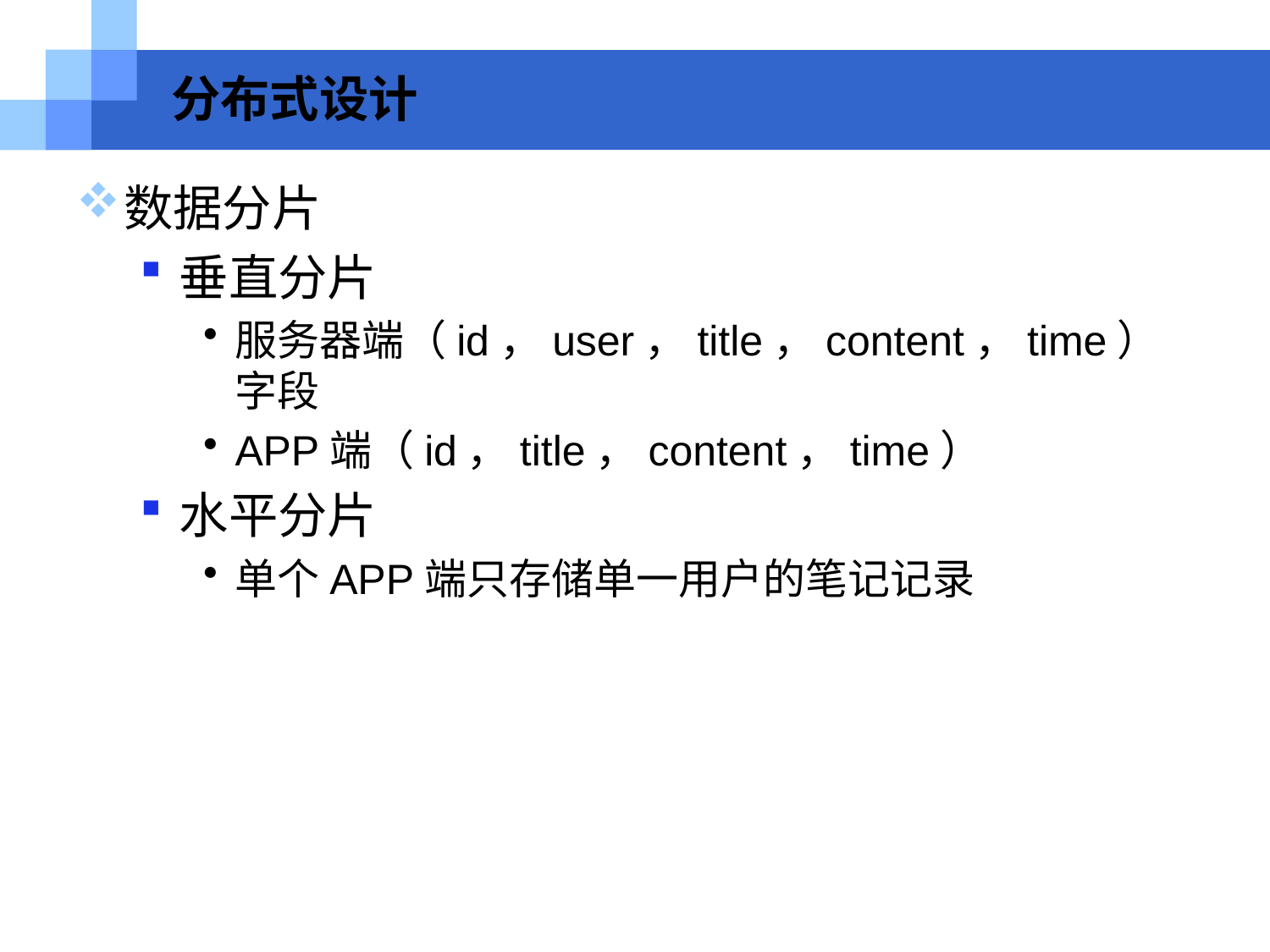

# 分布式设计
数据分片
垂直分片
服务器端（id，user，title，content，time）字段
APP端（id，title，content，time）
水平分片
单个APP端只存储单一用户的笔记记录